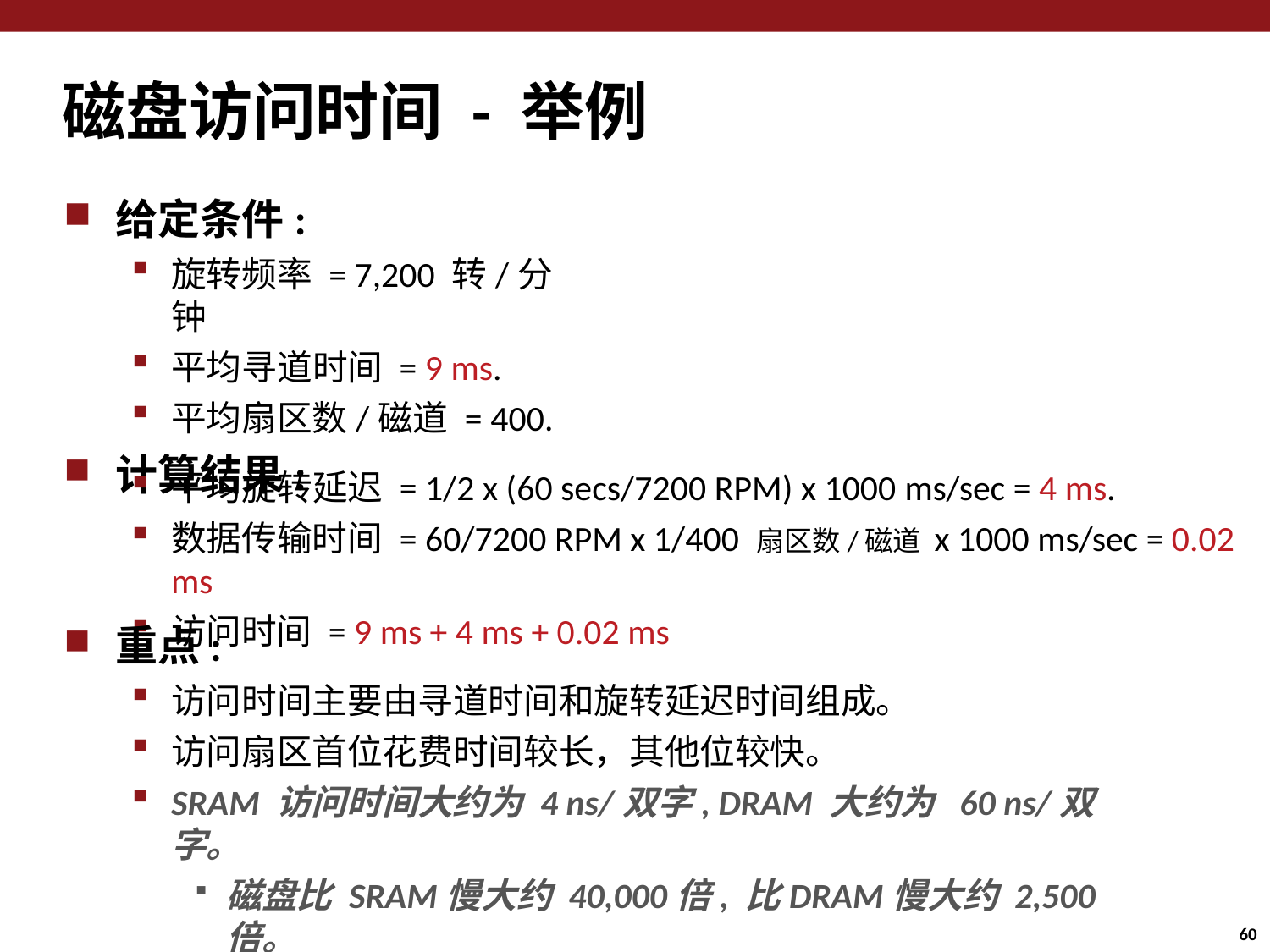

# 磁盘访问时间 - 举例
给定条件:
旋转频率 = 7,200 转/分钟
平均寻道时间 = 9 ms.
平均扇区数/磁道 = 400.
计算结果:
平均旋转延迟 = 1/2 x (60 secs/7200 RPM) x 1000 ms/sec = 4 ms.
数据传输时间 = 60/7200 RPM x 1/400 扇区数/磁道 x 1000 ms/sec = 0.02 ms
访问时间 = 9 ms + 4 ms + 0.02 ms
重点:
访问时间主要由寻道时间和旋转延迟时间组成。
访问扇区首位花费时间较长，其他位较快。
SRAM 访问时间大约为 4 ns/双字, DRAM 大约为  60 ns/双字。
磁盘比 SRAM慢大约 40,000倍, 比DRAM慢大约 2,500倍。
60